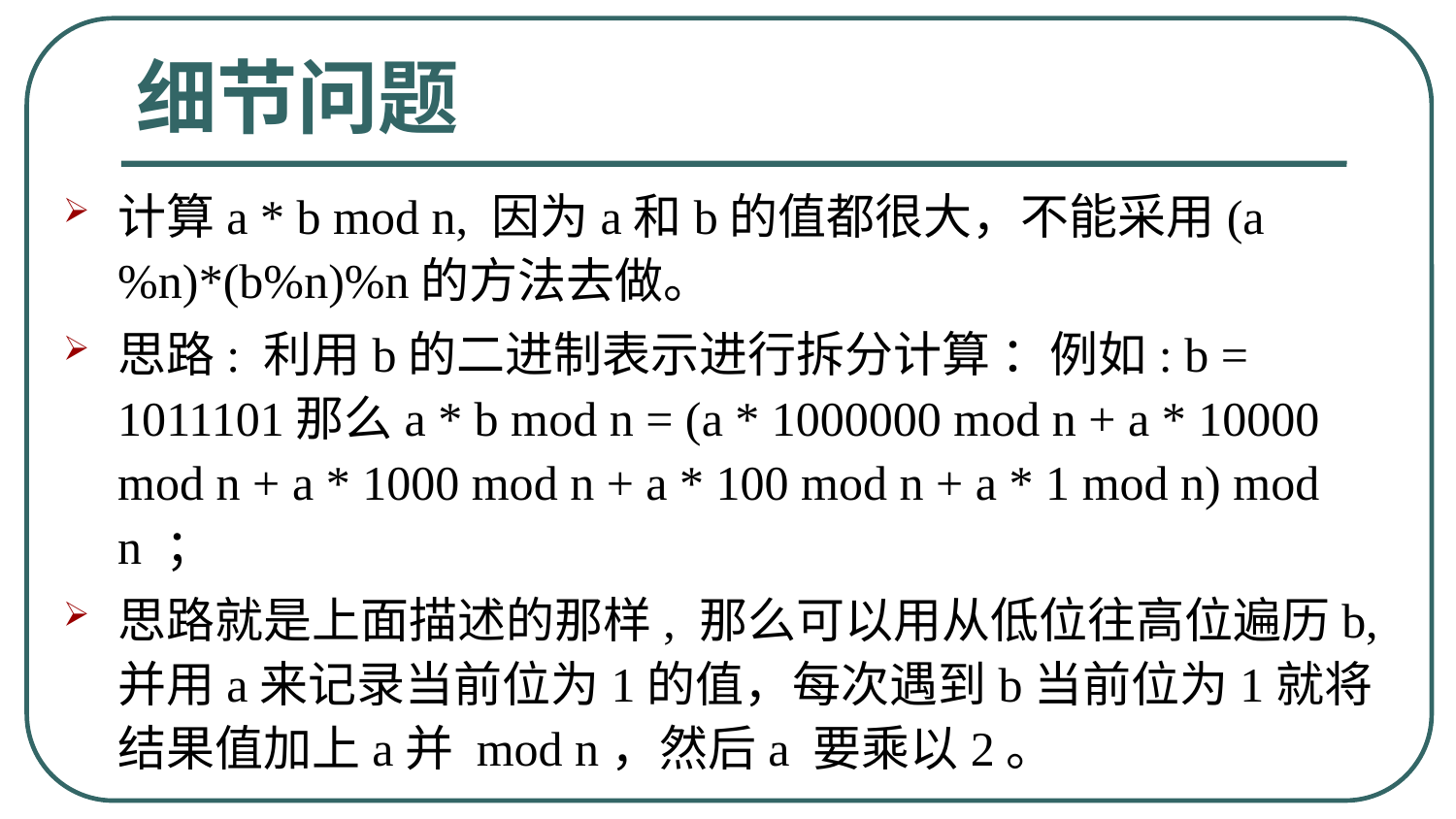

# 细节问题
计算a * b mod n, 因为a和b的值都很大，不能采用(a%n)*(b%n)%n的方法去做。
思路: 利用b的二进制表示进行拆分计算 ：例如: b = 1011101那么a * b mod n = (a * 1000000 mod n + a * 10000 mod n + a * 1000 mod n + a * 100 mod n + a * 1 mod n) mod n ；
思路就是上面描述的那样, 那么可以用从低位往高位遍历b, 并用a来记录当前位为1的值，每次遇到b当前位为1就将结果值加上a并 mod n，然后a 要乘以2。